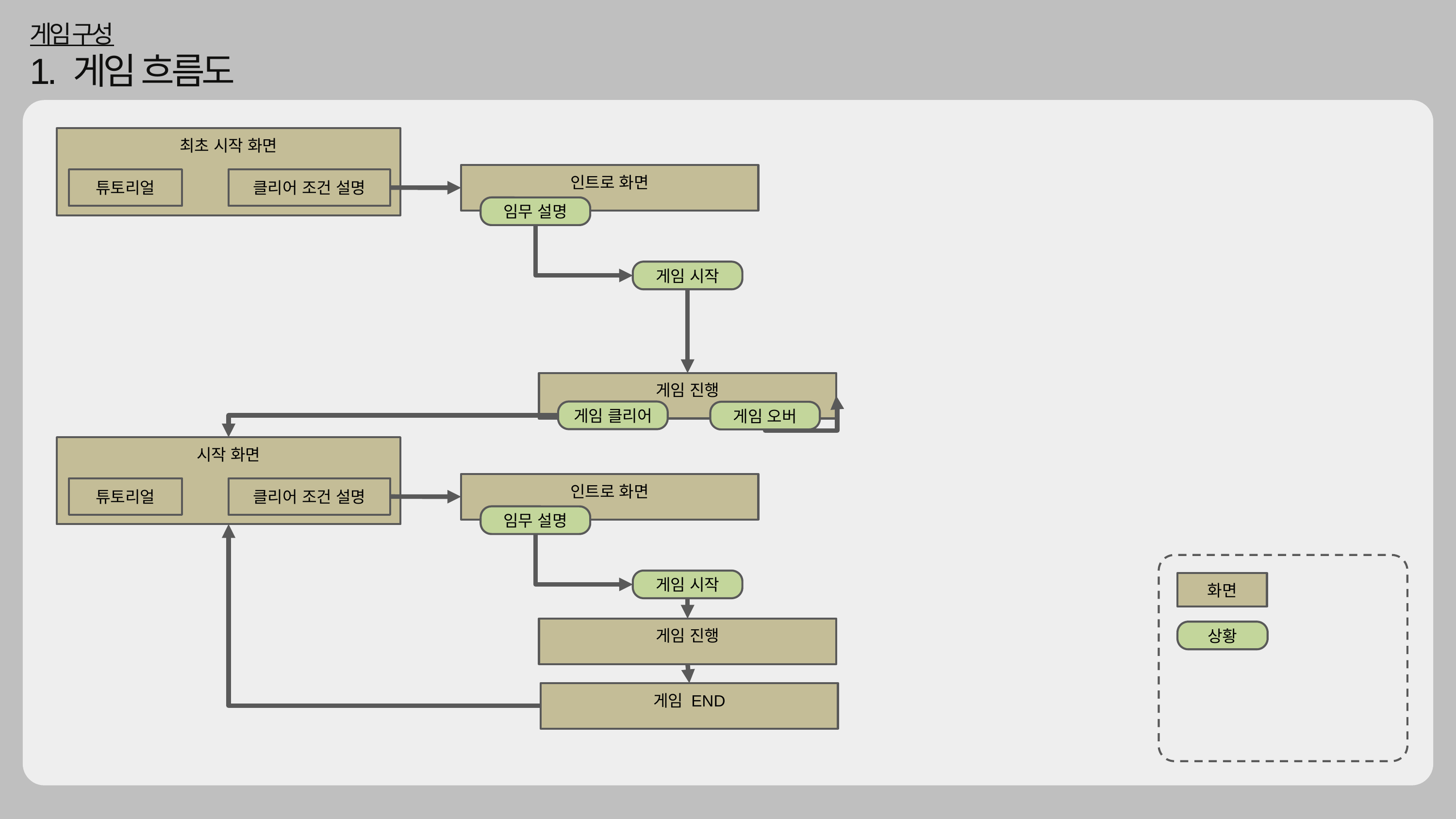

게임 구성
1. 게임 흐름도

최초 시작 화면
인트로 화면
튜토리얼
클리어 조건 설명
임무 설명
게임 시작
게임 진행
게임 클리어
게임 오버
시작 화면
인트로 화면
튜토리얼
클리어 조건 설명
임무 설명

게임 시작
화면
게임 진행
상황
게임 END